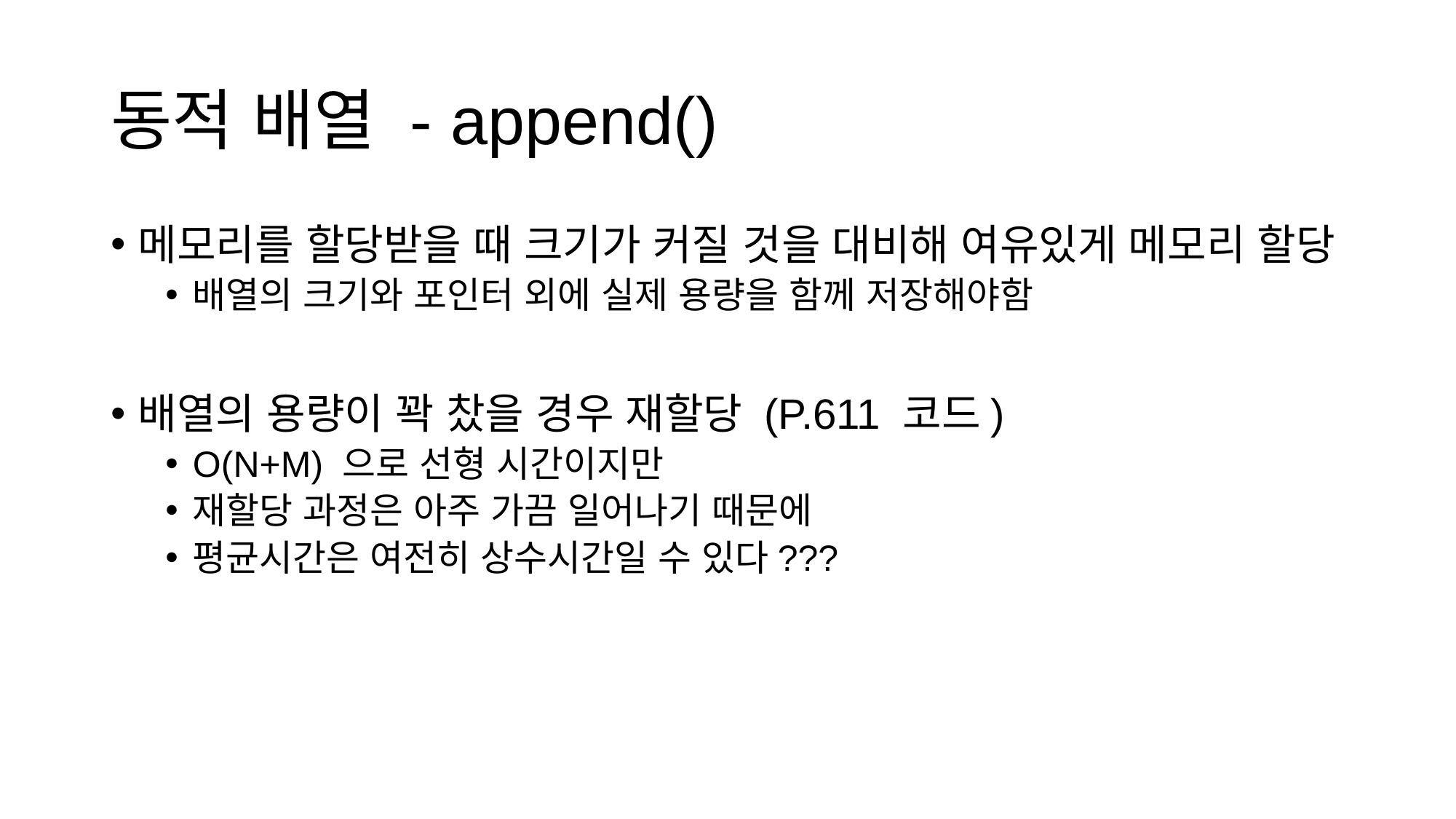

# 동적 배열 - append()
메모리를 할당받을 때 크기가 커질 것을 대비해 여유있게 메모리 할당
배열의 크기와 포인터 외에 실제 용량을 함께 저장해야함

배열의 용량이 꽉 찼을 경우 재할당 (P.611 코드)
O(N+M) 으로 선형 시간이지만
재할당 과정은 아주 가끔 일어나기 때문에
평균시간은 여전히 상수시간일 수 있다???